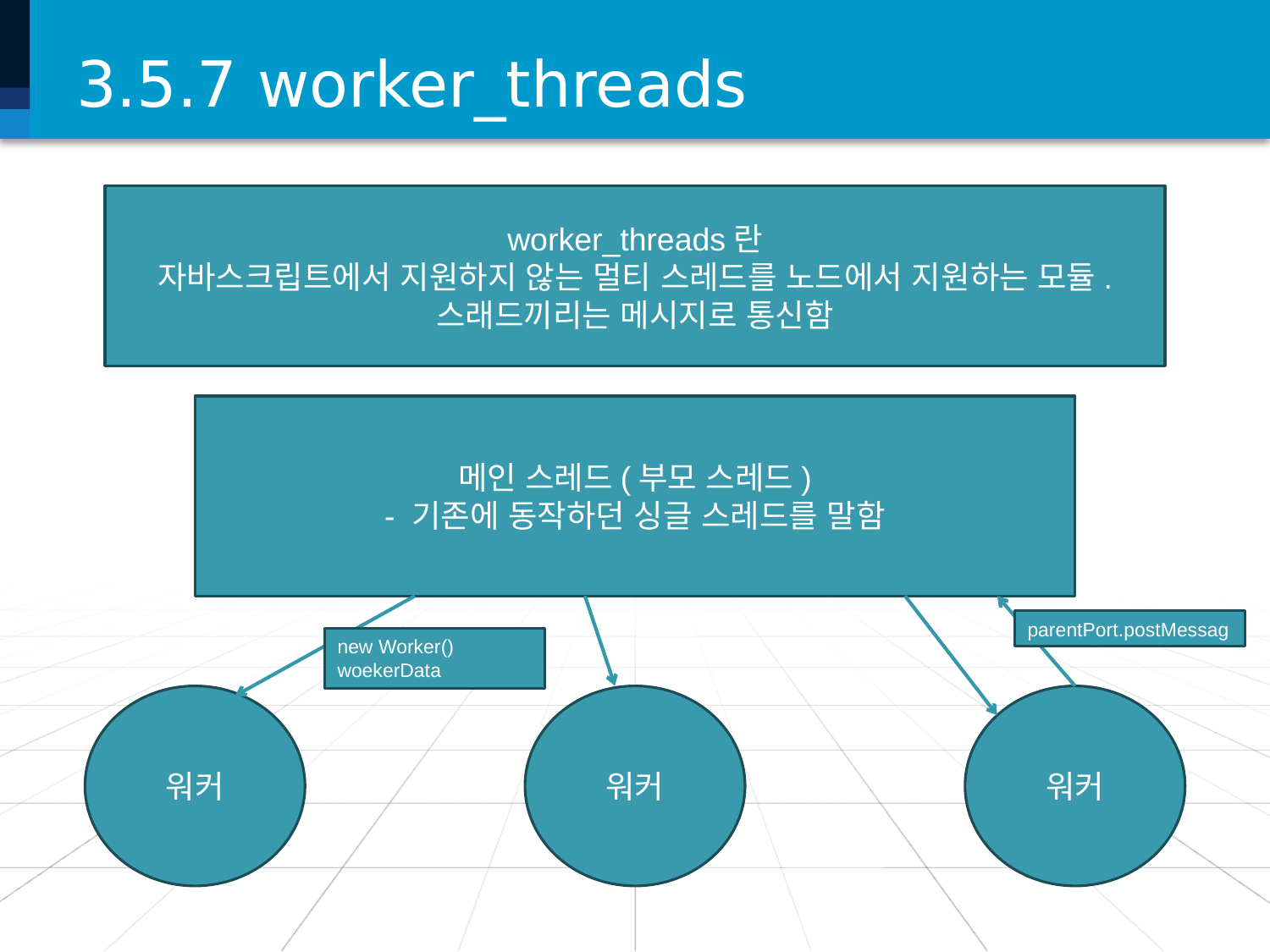

# 3.5.7 worker_threads
worker_threads란
자바스크립트에서 지원하지 않는 멀티 스레드를 노드에서 지원하는 모듈.
스래드끼리는 메시지로 통신함
메인 스레드(부모 스레드)
- 기존에 동작하던 싱글 스레드를 말함
parentPort.postMessage
new Worker()
woekerData
워커
워커
워커